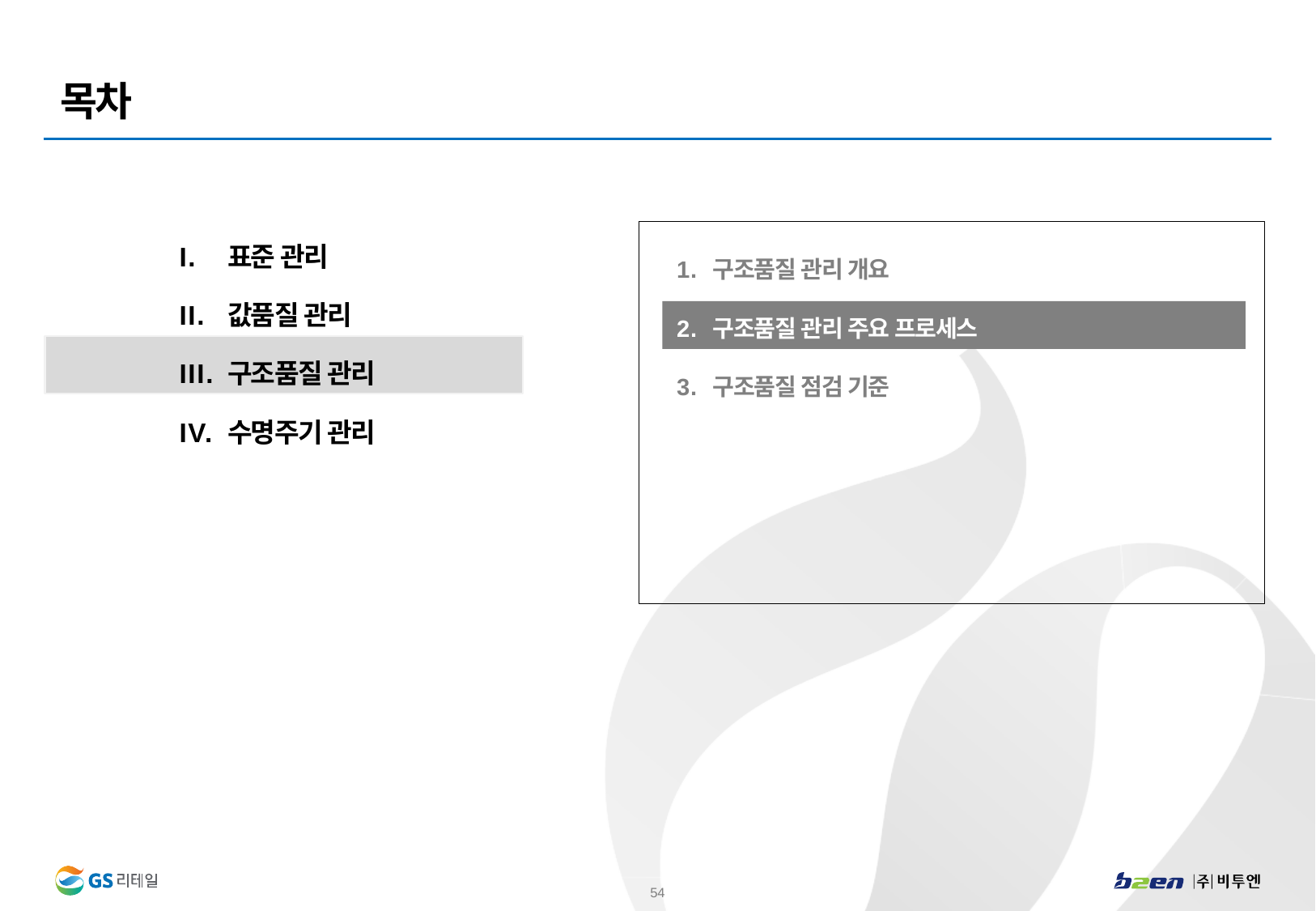

표준 관리
값품질 관리
구조품질 관리
수명주기 관리

구조품질 관리 개요
구조품질 관리 주요 프로세스
구조품질 점검 기준

54